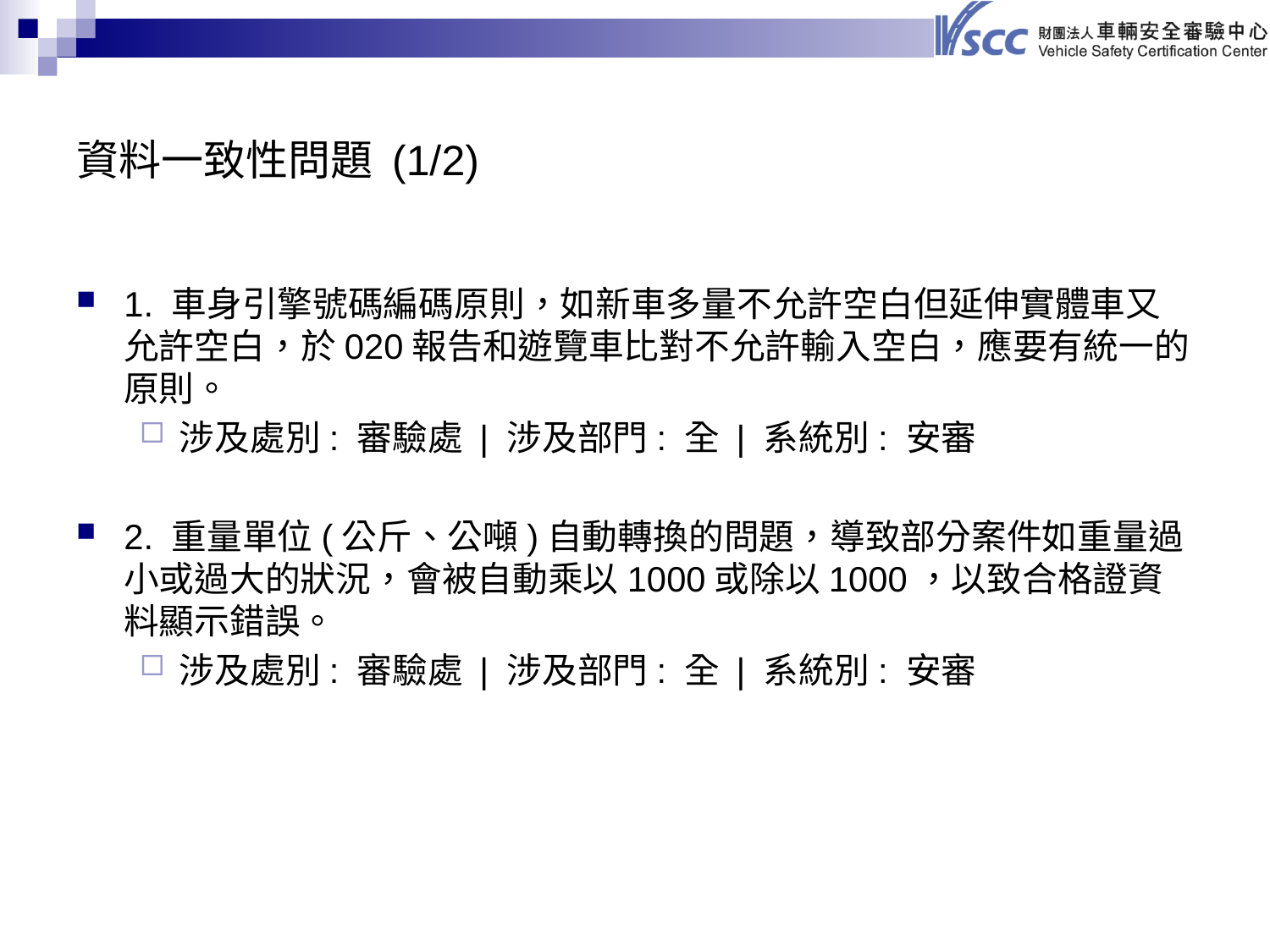

# 資料一致性問題 (1/2)
1. 車身引擎號碼編碼原則，如新車多量不允許空白但延伸實體車又允許空白，於020報告和遊覽車比對不允許輸入空白，應要有統一的原則。
涉及處別: 審驗處 | 涉及部門: 全 | 系統別: 安審

2. 重量單位(公斤、公噸)自動轉換的問題，導致部分案件如重量過小或過大的狀況，會被自動乘以1000或除以1000，以致合格證資料顯示錯誤。
涉及處別: 審驗處 | 涉及部門: 全 | 系統別: 安審